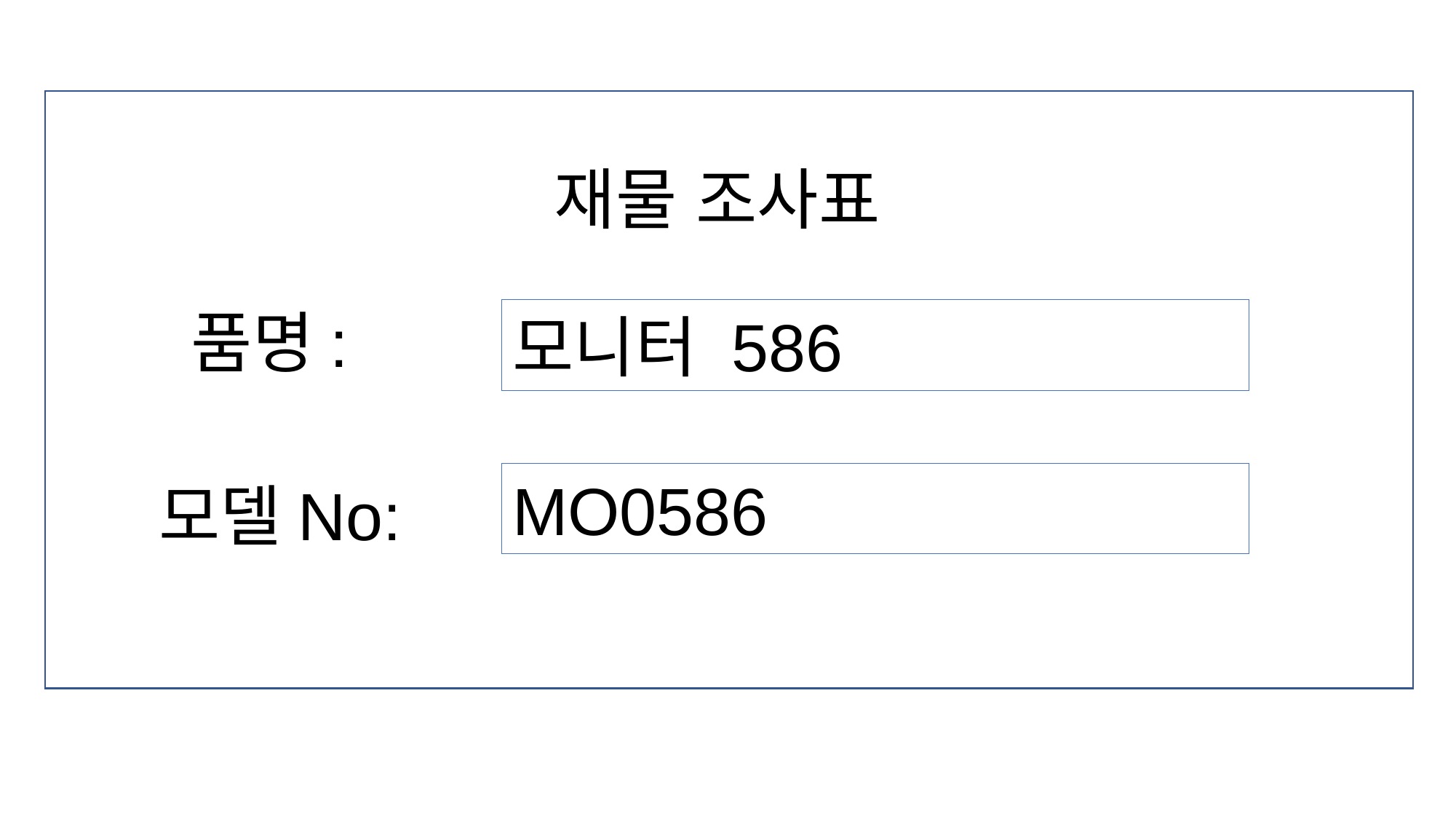

재물 조사표
품명:
모니터 586
MO0586
모델No: